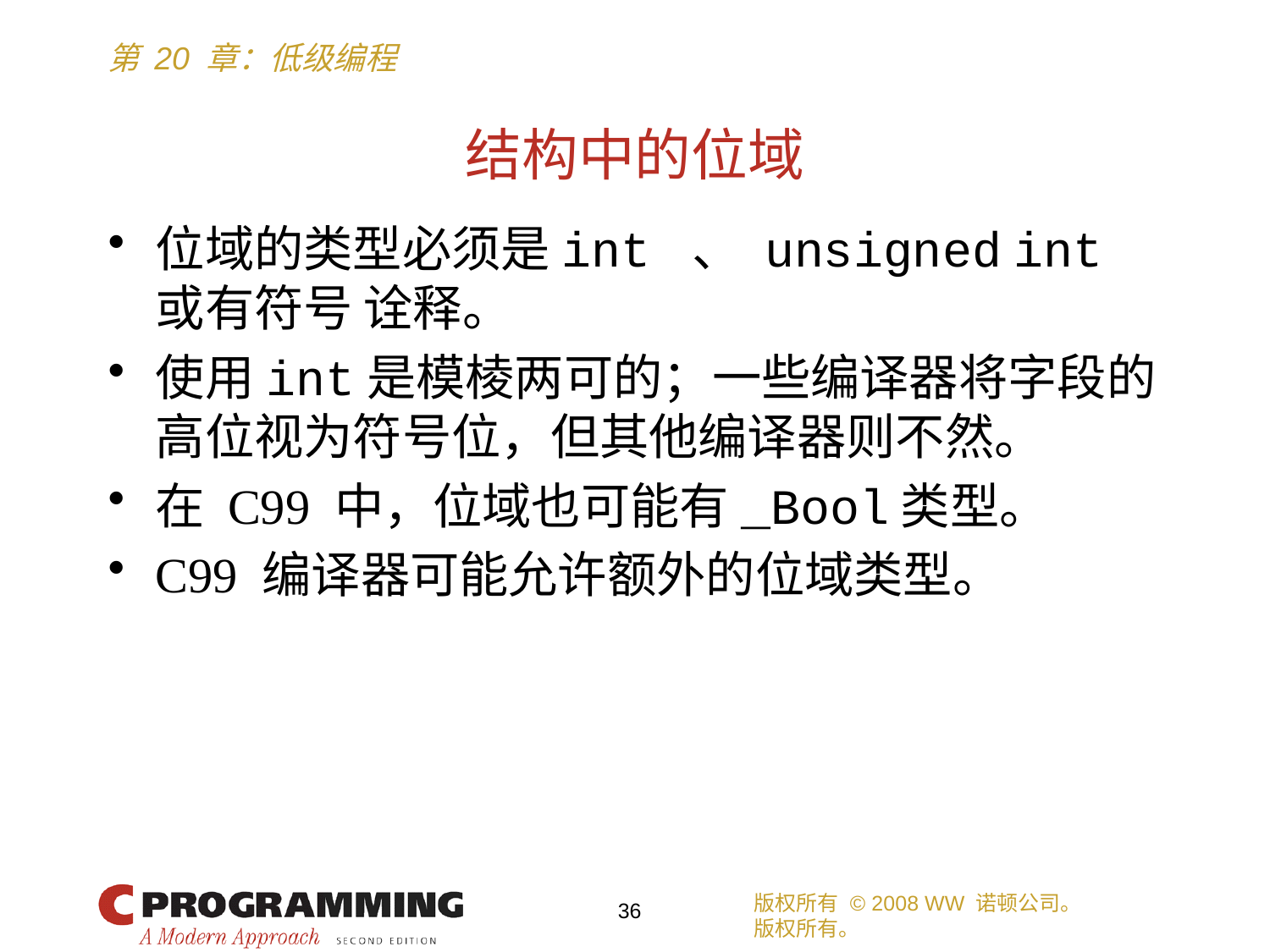

# 结构中的位域
位域的类型必须是int 、 unsigned int或有符号 诠释。
使用int是模棱两可的；一些编译器将字段的高位视为符号位，但其他编译器则不然。
在 C99 中，位域也可能有_Bool类型。
C99 编译器可能允许额外的位域类型。

版权所有 © 2008 WW 诺顿公司。
版权所有。
36